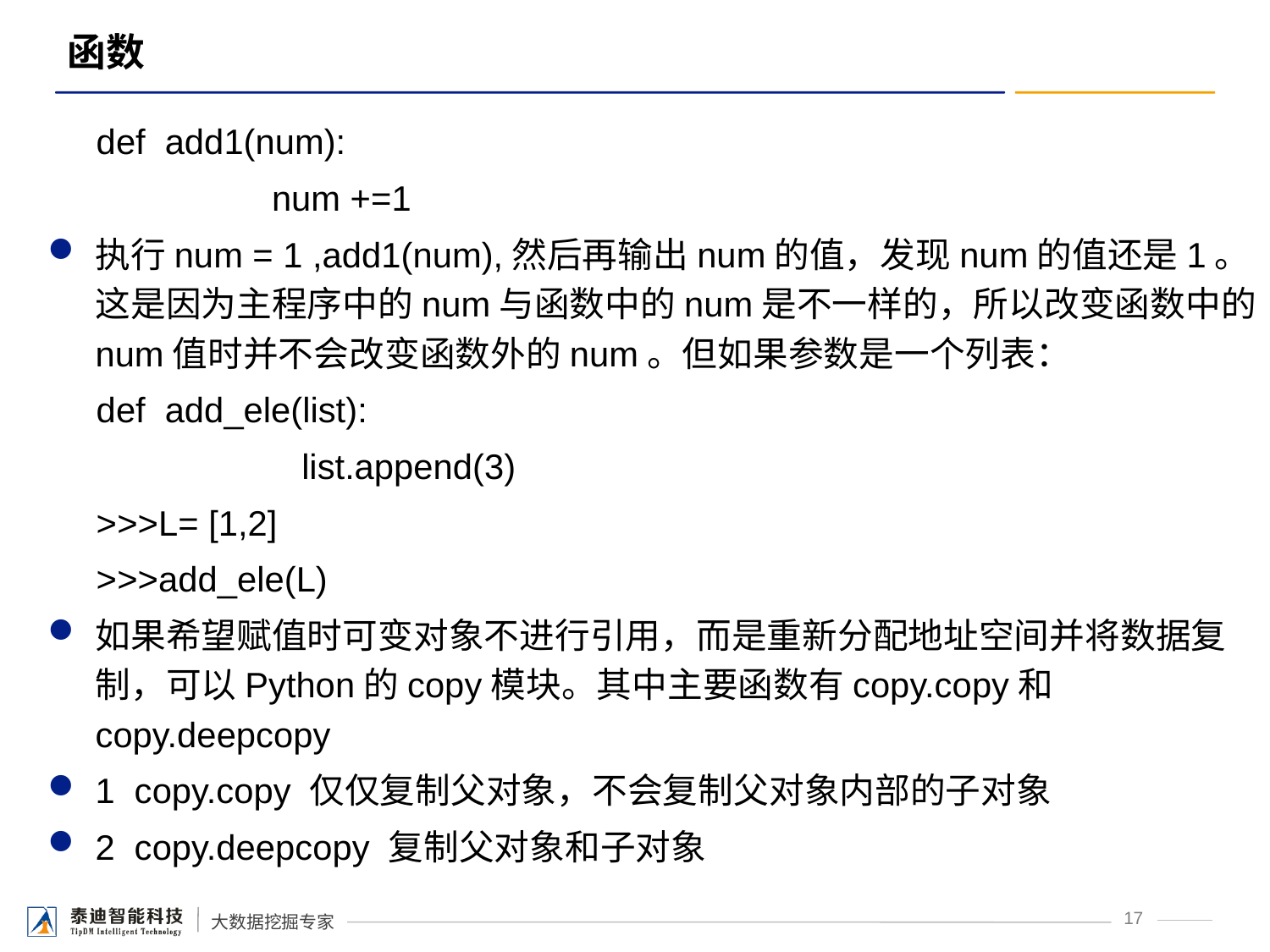

# 函数
     def  add1(num):
	          num +=1
执行num = 1 ,add1(num),然后再输出num的值，发现num的值还是1。这是因为主程序中的num与函数中的num是不一样的，所以改变函数中的num值时并不会改变函数外的num。但如果参数是一个列表：
     def  add_ele(list):
		list.append(3)
     >>>L= [1,2]
     >>>add_ele(L)
如果希望赋值时可变对象不进行引用，而是重新分配地址空间并将数据复制，可以Python的copy模块。其中主要函数有copy.copy和copy.deepcopy
1  copy.copy 仅仅复制父对象，不会复制父对象内部的子对象
2  copy.deepcopy 复制父对象和子对象